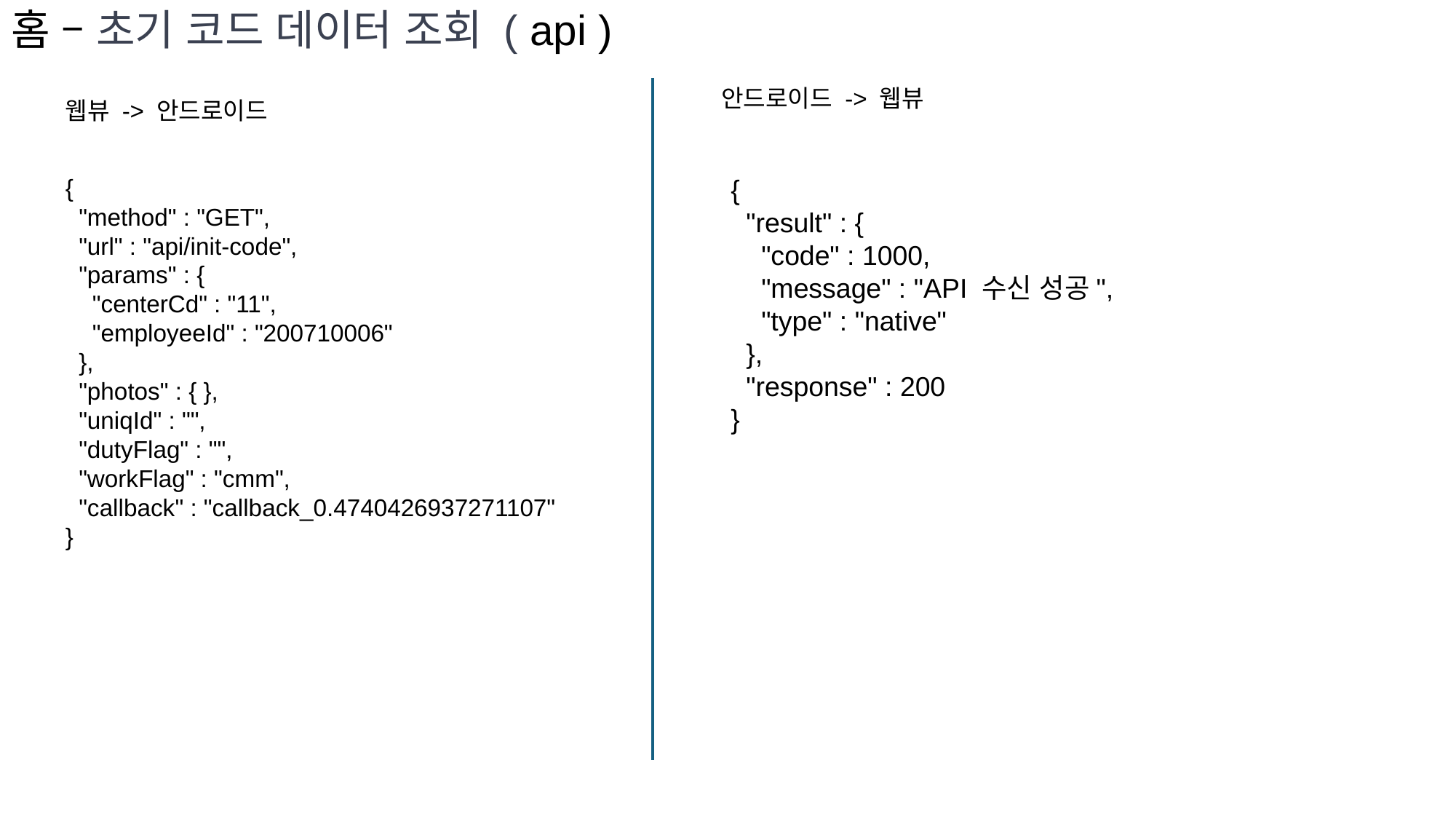

# 홈 – 초기 코드 데이터 조회 ( api )
안드로이드 -> 웹뷰
웹뷰 -> 안드로이드
{
  "method" : "GET",
  "url" : "api/init-code",
  "params" : {
    "centerCd" : "11",
    "employeeId" : "200710006"
  },
  "photos" : { },
  "uniqId" : "",
  "dutyFlag" : "",
  "workFlag" : "cmm",
  "callback" : "callback_0.4740426937271107"
}
{
  "result" : {
    "code" : 1000,
    "message" : "API 수신 성공",
    "type" : "native"
  },
  "response" : 200
}